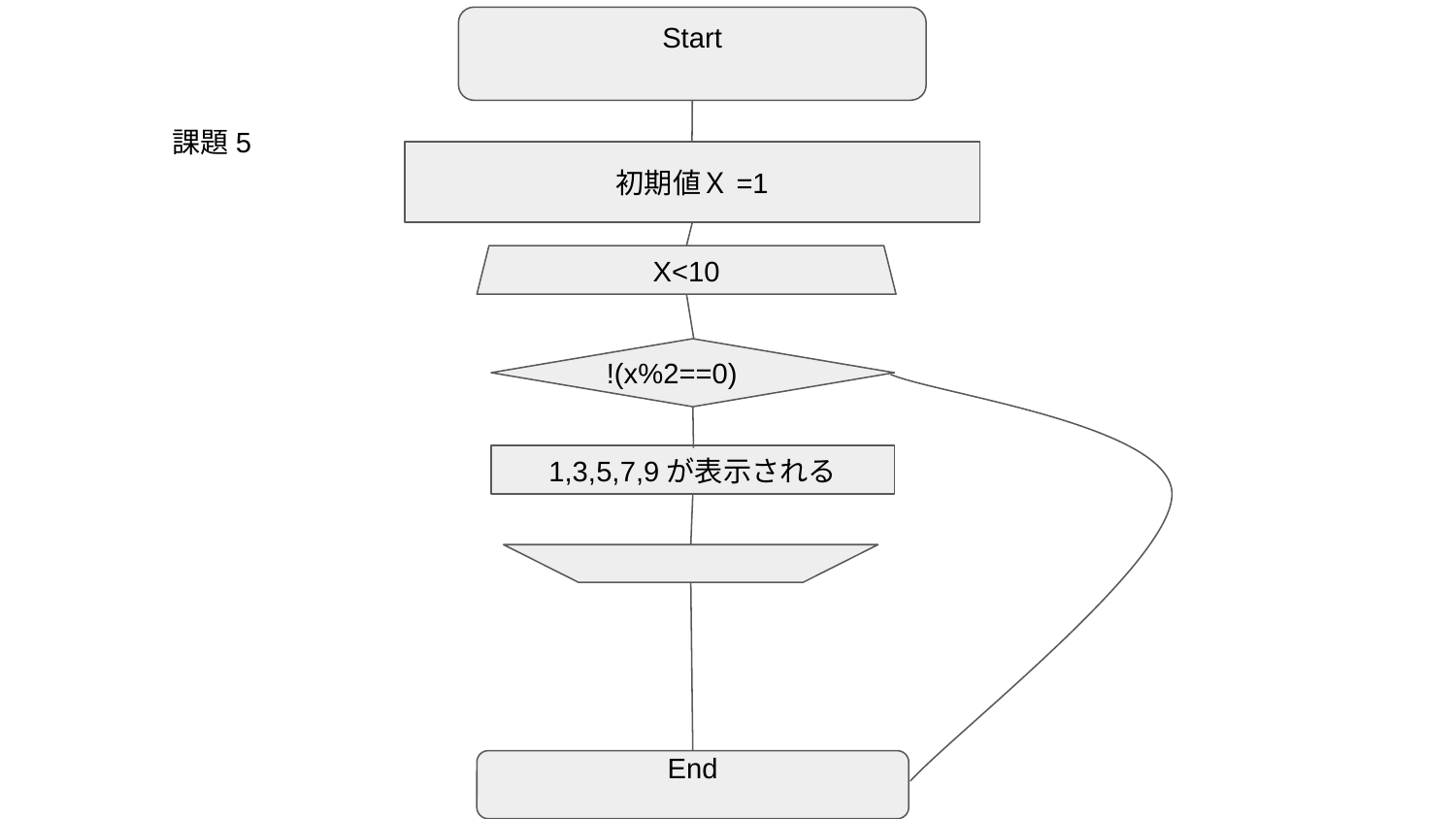

Start

課題5

初期値Ｘ=1
X<10
!(x%2==0)

1,3,5,7,9が表示される

End